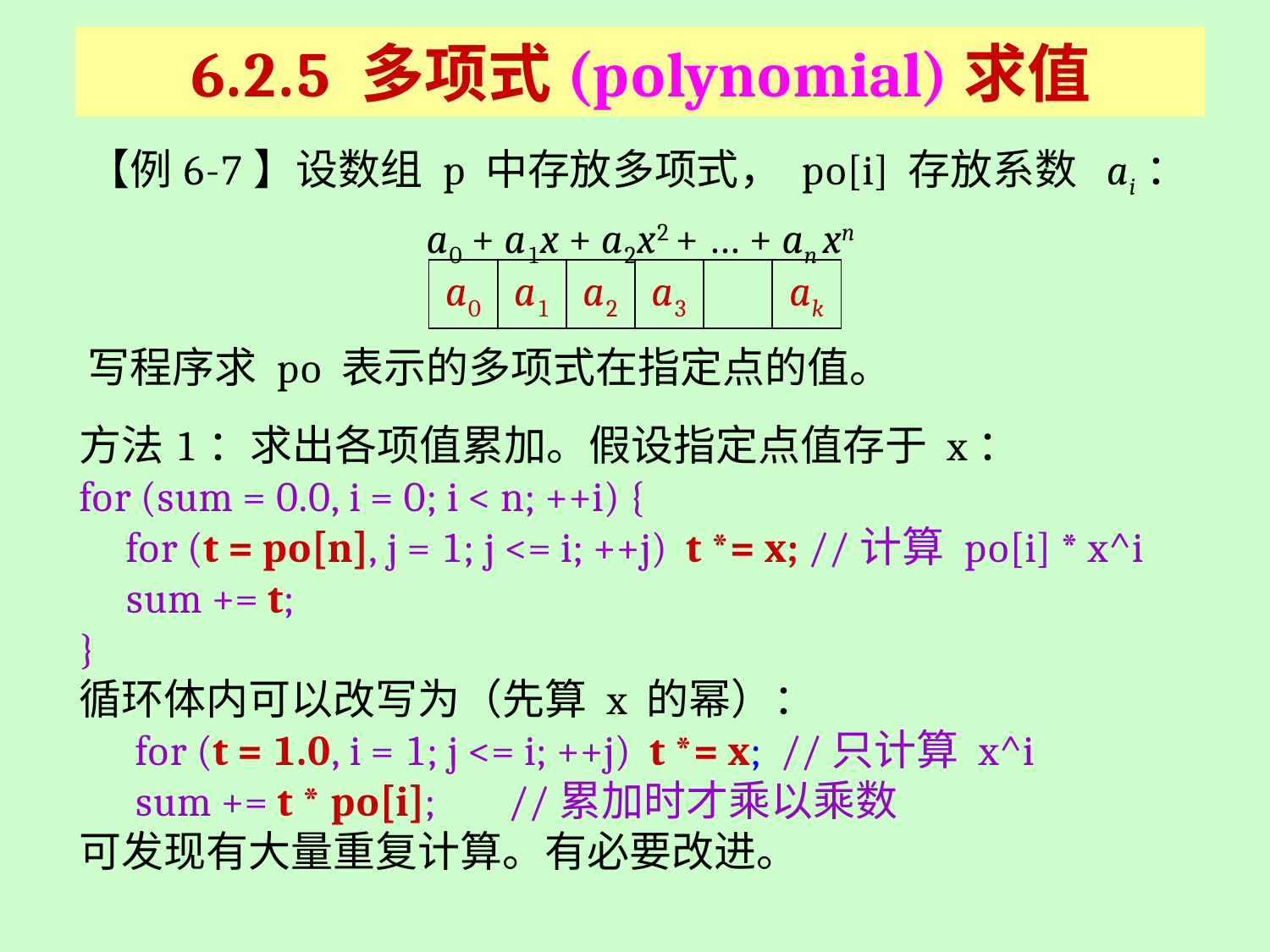

# 6.2.5 多项式(polynomial)求值
【例6-7】设数组 p 中存放多项式， po[i] 存放系数  ai：
a0 + a1x + a2x2 + … + an xn

写程序求 po 表示的多项式在指定点的值。
| a0 | a1 | a2 | a3 |  | ak |
| --- | --- | --- | --- | --- | --- |
方法1：求出各项值累加。假设指定点值存于 x：
for (sum = 0.0, i = 0; i < n; ++i) {
     for (t = po[n], j = 1; j <= i; ++j)  t *= x; //计算 po[i] * x^i
     sum += t;
}
循环体内可以改写为（先算 x 的幂）：
      for (t = 1.0, i = 1; j <= i; ++j)  t *= x;  //只计算 x^i
      sum += t * po[i];	//累加时才乘以乘数
可发现有大量重复计算。有必要改进。
44